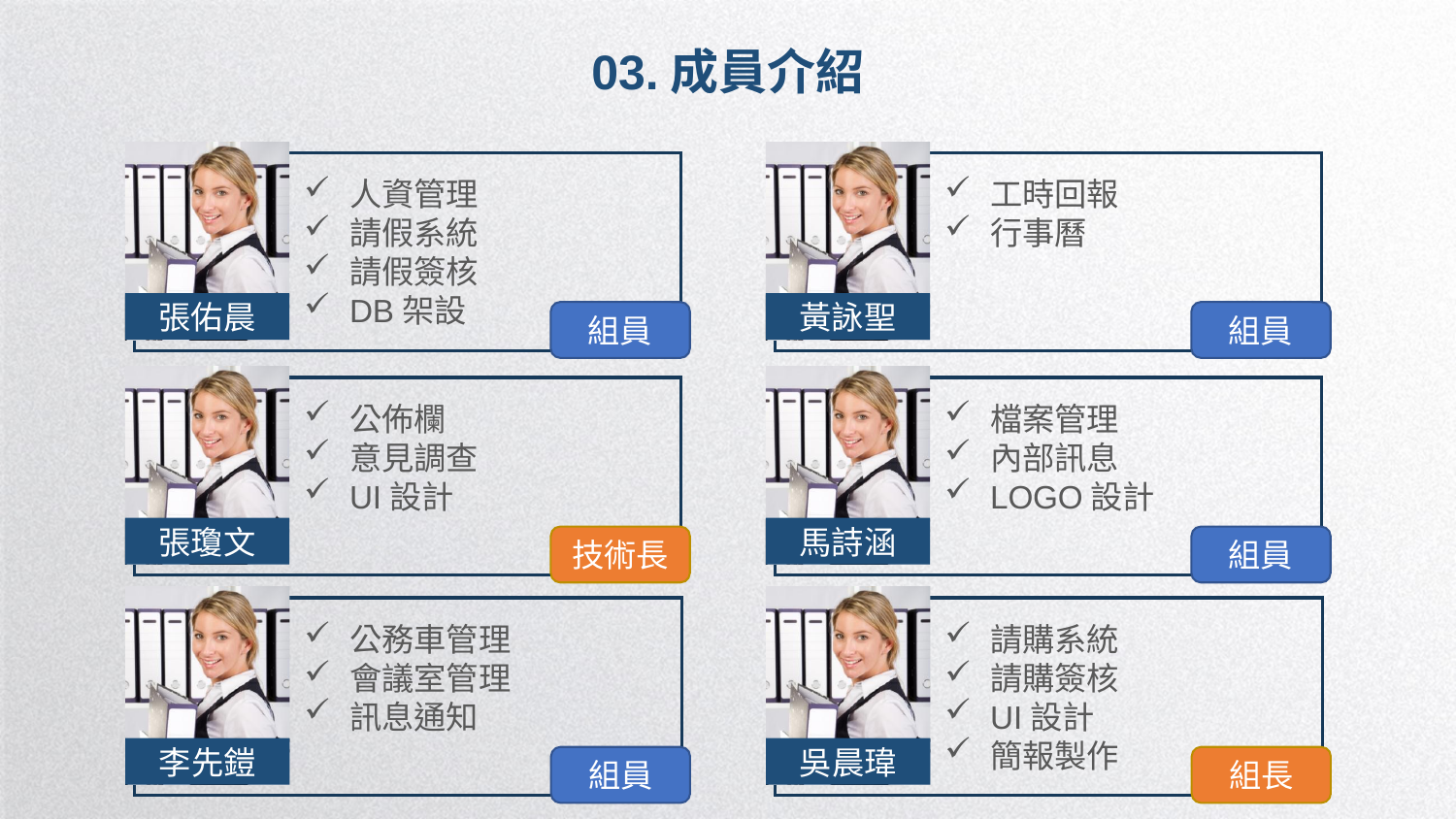

03.成員介紹

張佑晨

人資管理
請假系統
請假簽核
DB架設
組員

黃詠聖

工時回報
行事曆
組員

張瓊文

公佈欄
意見調查
UI設計
技術長

馬詩涵

檔案管理
內部訊息
LOGO設計
組員

李先鎧

公務車管理
會議室管理
訊息通知
組員

吳晨瑋

請購系統
請購簽核
UI設計
簡報製作
組長